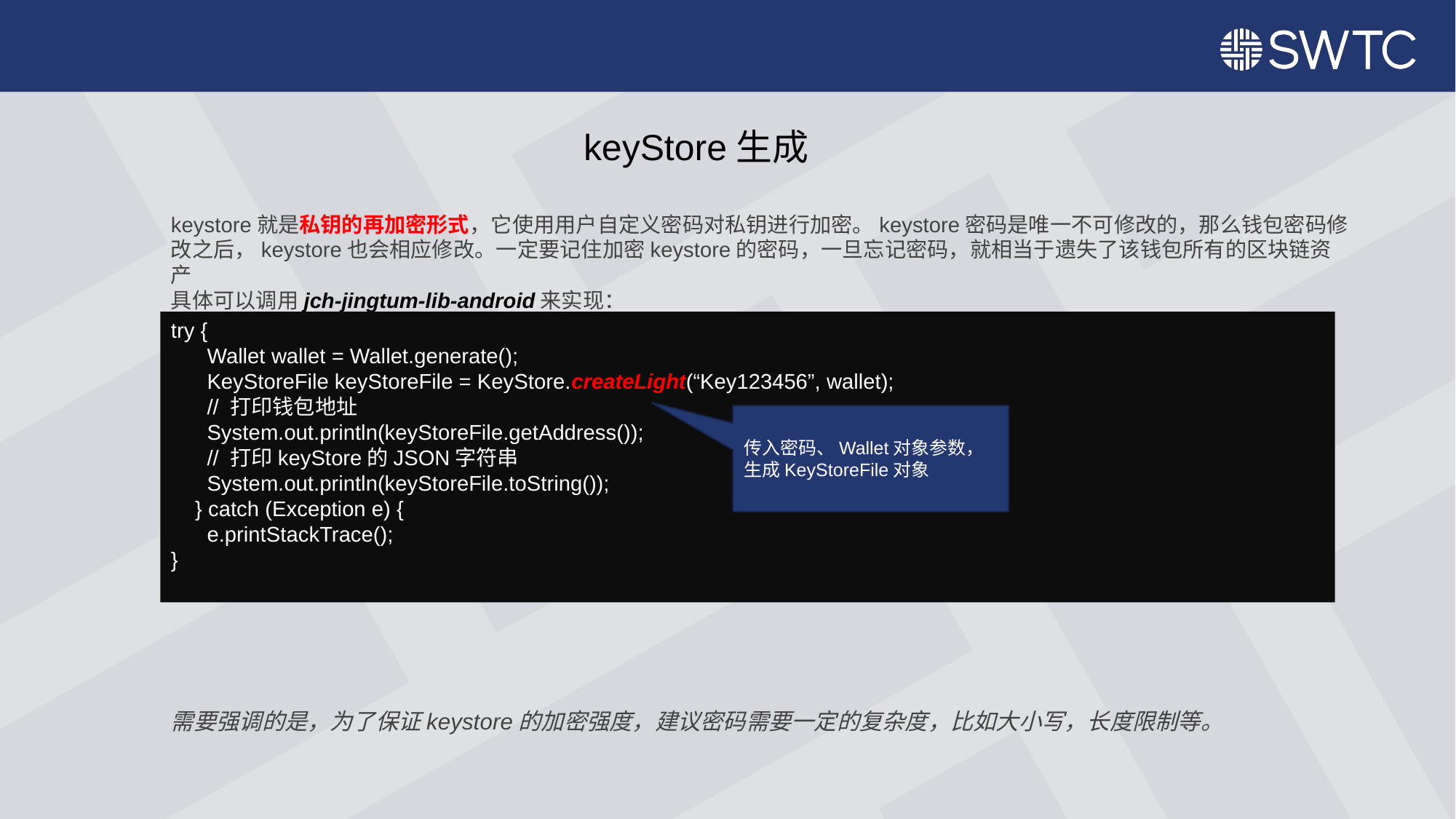

keyStore生成

keystore就是私钥的再加密形式，它使用用户自定义密码对私钥进行加密。keystore密码是唯一不可修改的，那么钱包密码修改之后，keystore也会相应修改。一定要记住加密keystore的密码，一旦忘记密码，就相当于遗失了该钱包所有的区块链资产
具体可以调用jch-jingtum-lib-android来实现：
try {
      Wallet wallet = Wallet.generate();
      KeyStoreFile keyStoreFile = KeyStore.createLight(“Key123456”, wallet);
      // 打印钱包地址
      System.out.println(keyStoreFile.getAddress());
      // 打印keyStore的JSON字符串
      System.out.println(keyStoreFile.toString());
    } catch (Exception e) {
      e.printStackTrace();
}

传入密码、Wallet对象参数，生成KeyStoreFile对象
需要强调的是，为了保证keystore的加密强度，建议密码需要一定的复杂度，比如大小写，长度限制等。